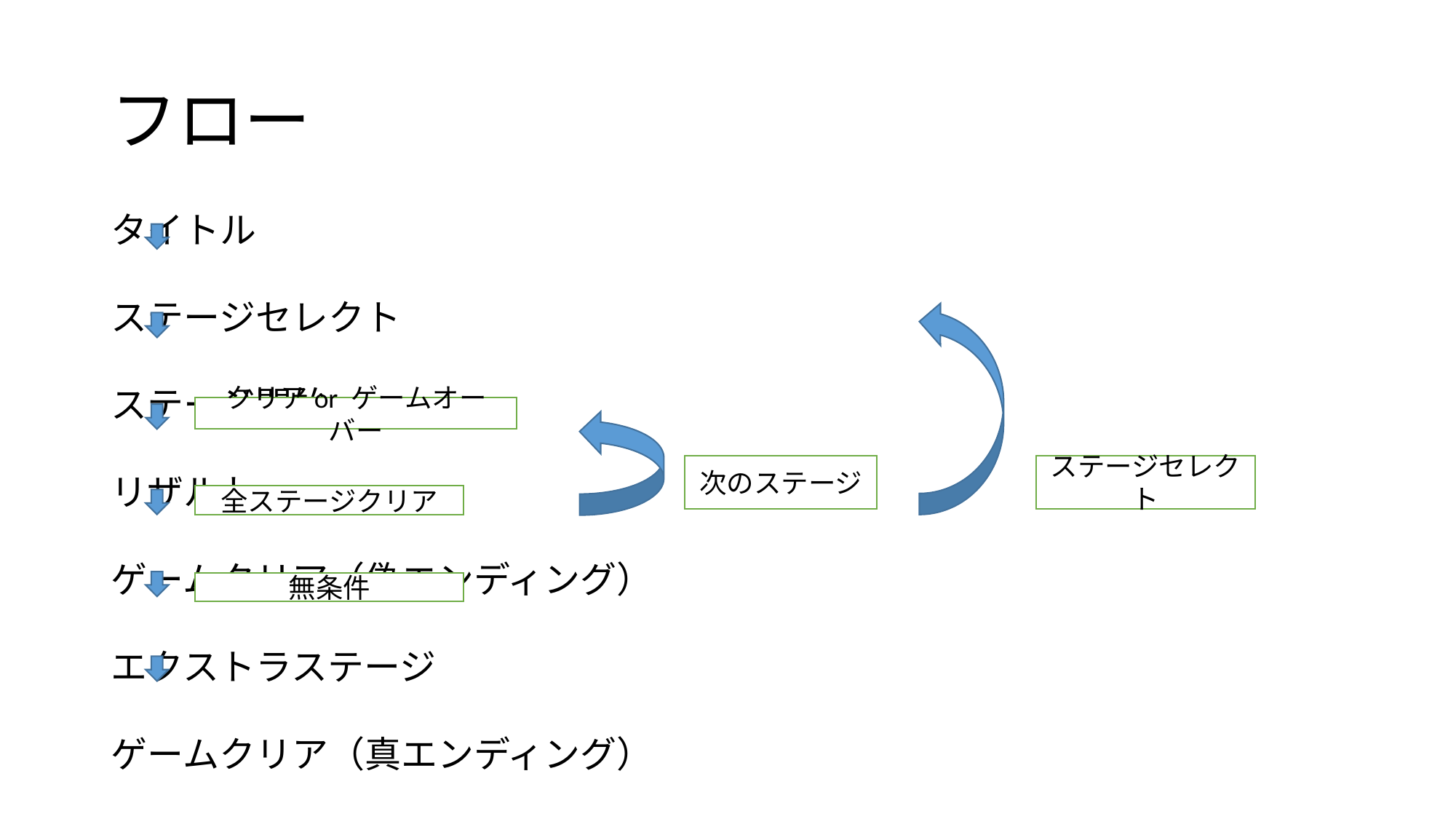

# フロー
タイトル

ステージセレクト

ステージ開始

リザルト

ゲームクリア（偽エンディング）

エクストラステージ

ゲームクリア（真エンディング）

クリアor ゲームオーバー

次のステージ
ステージセレクト
全ステージクリア

無条件